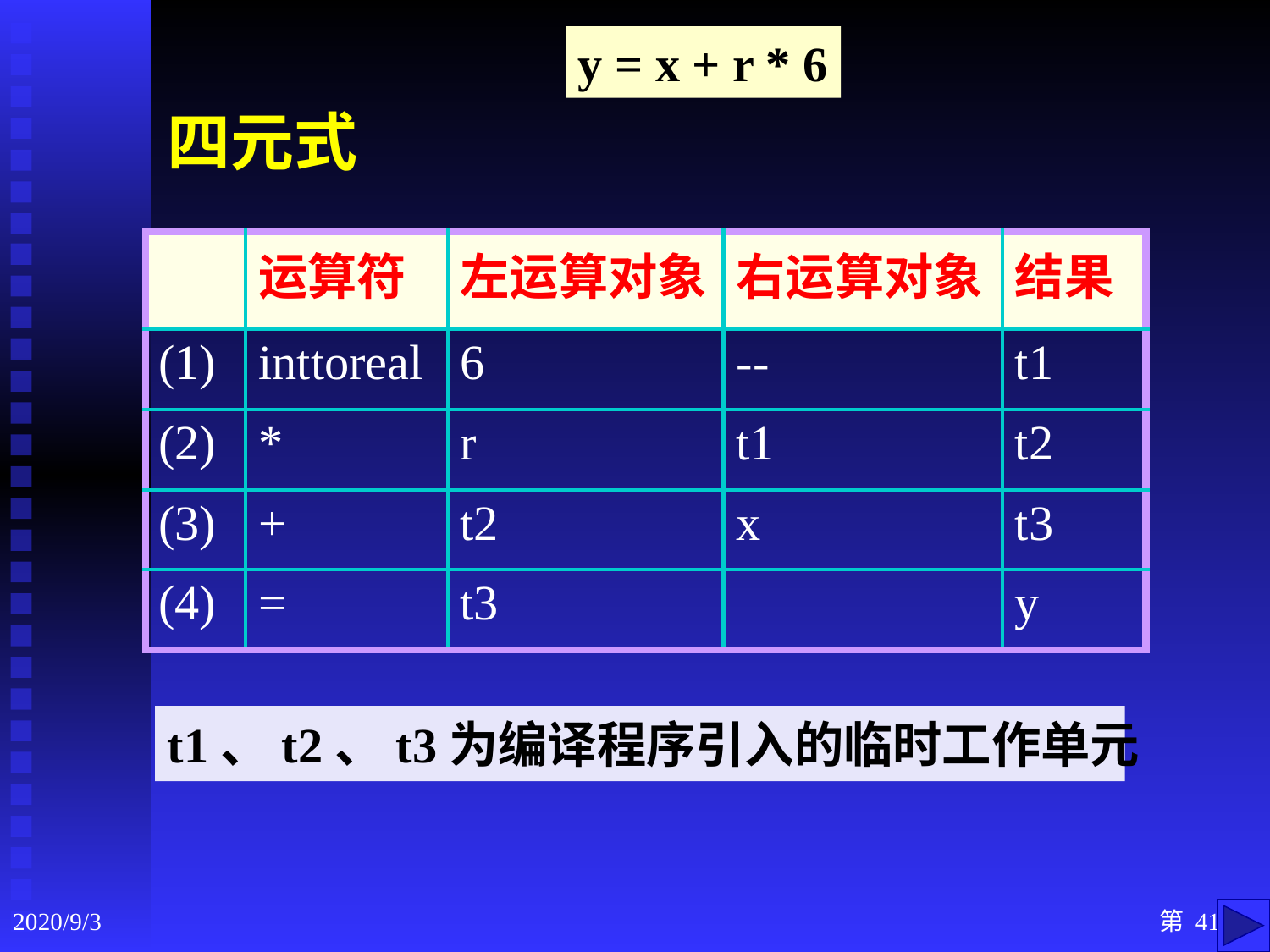

y = x + r * 6
四元式
|  | 运算符 | 左运算对象 | 右运算对象 | 结果 |
| --- | --- | --- | --- | --- |
| (1) | inttoreal | 6 | -- | t1 |
| (2) | \* | r | t1 | t2 |
| (3) | + | t2 | x | t3 |
| (4) | = | t3 |  | y |
t1、t2、t3为编译程序引入的临时工作单元
2020/9/3
第 41 页